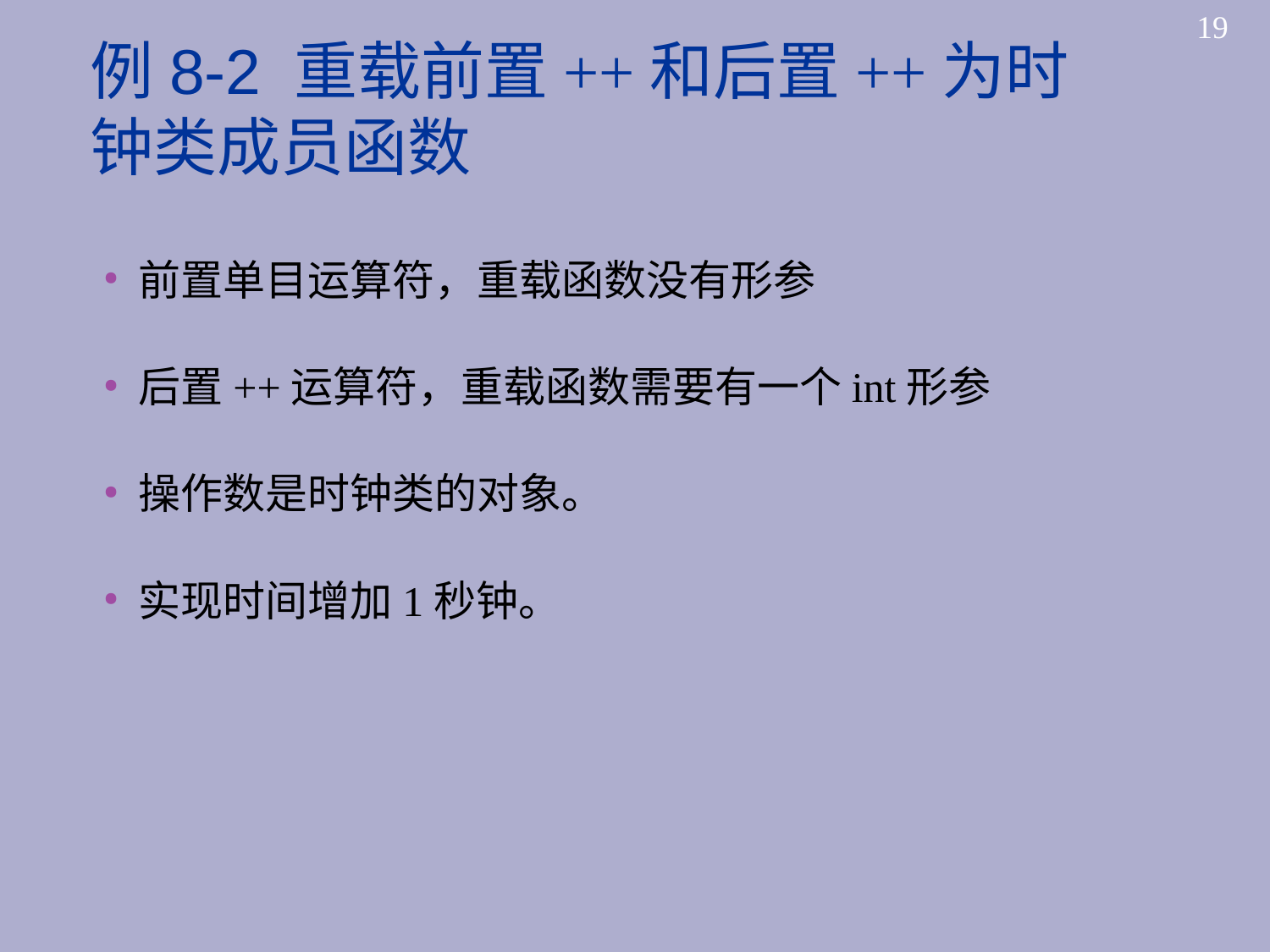

19
# 例8-2 重载前置++和后置++为时钟类成员函数
前置单目运算符，重载函数没有形参
后置++运算符，重载函数需要有一个int形参
操作数是时钟类的对象。
实现时间增加1秒钟。